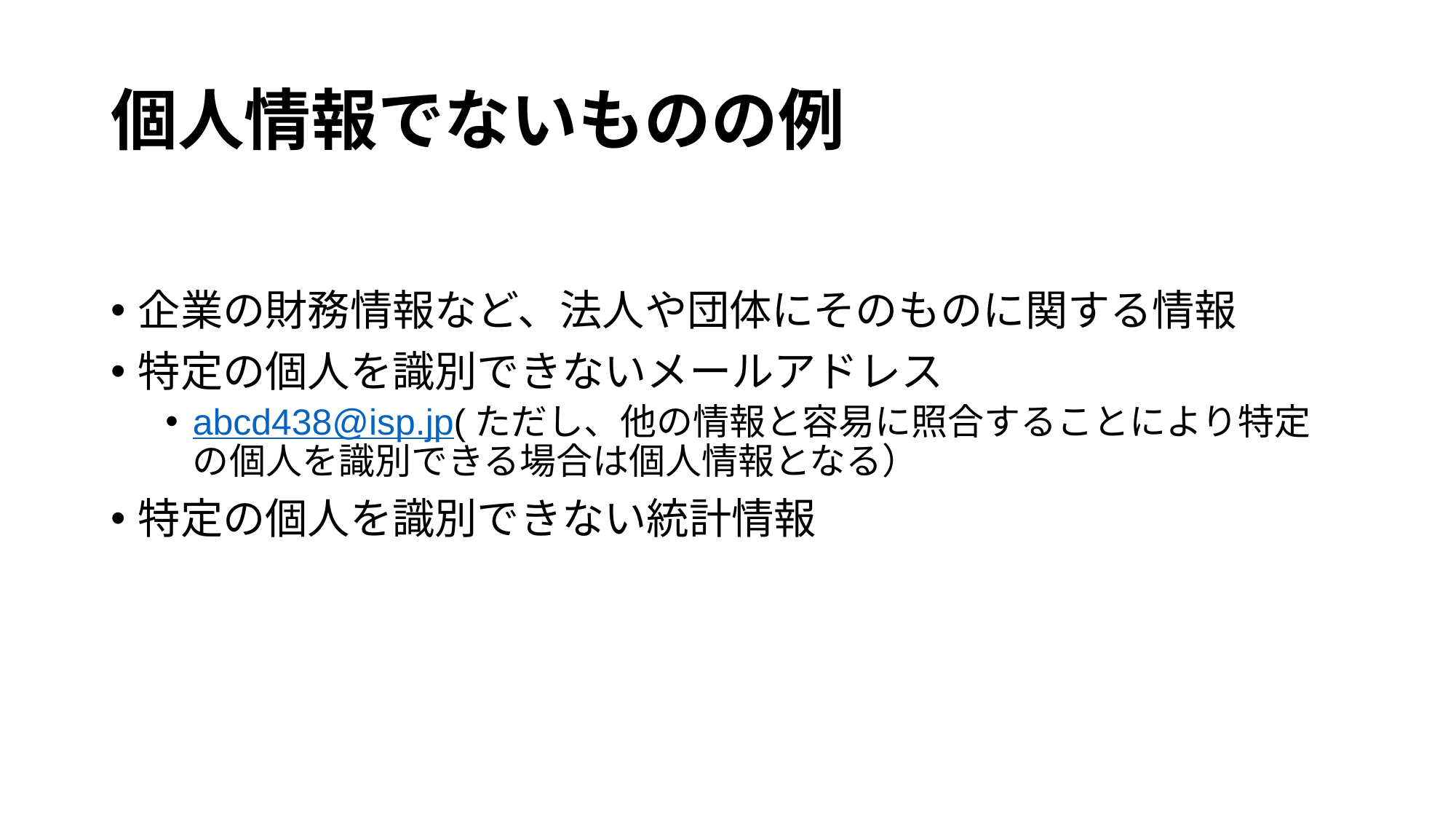

# 個人情報でないものの例

企業の財務情報など、法人や団体にそのものに関する情報
特定の個人を識別できないメールアドレス
abcd438@isp.jp(ただし、他の情報と容易に照合することにより特定の個人を識別できる場合は個人情報となる）
特定の個人を識別できない統計情報